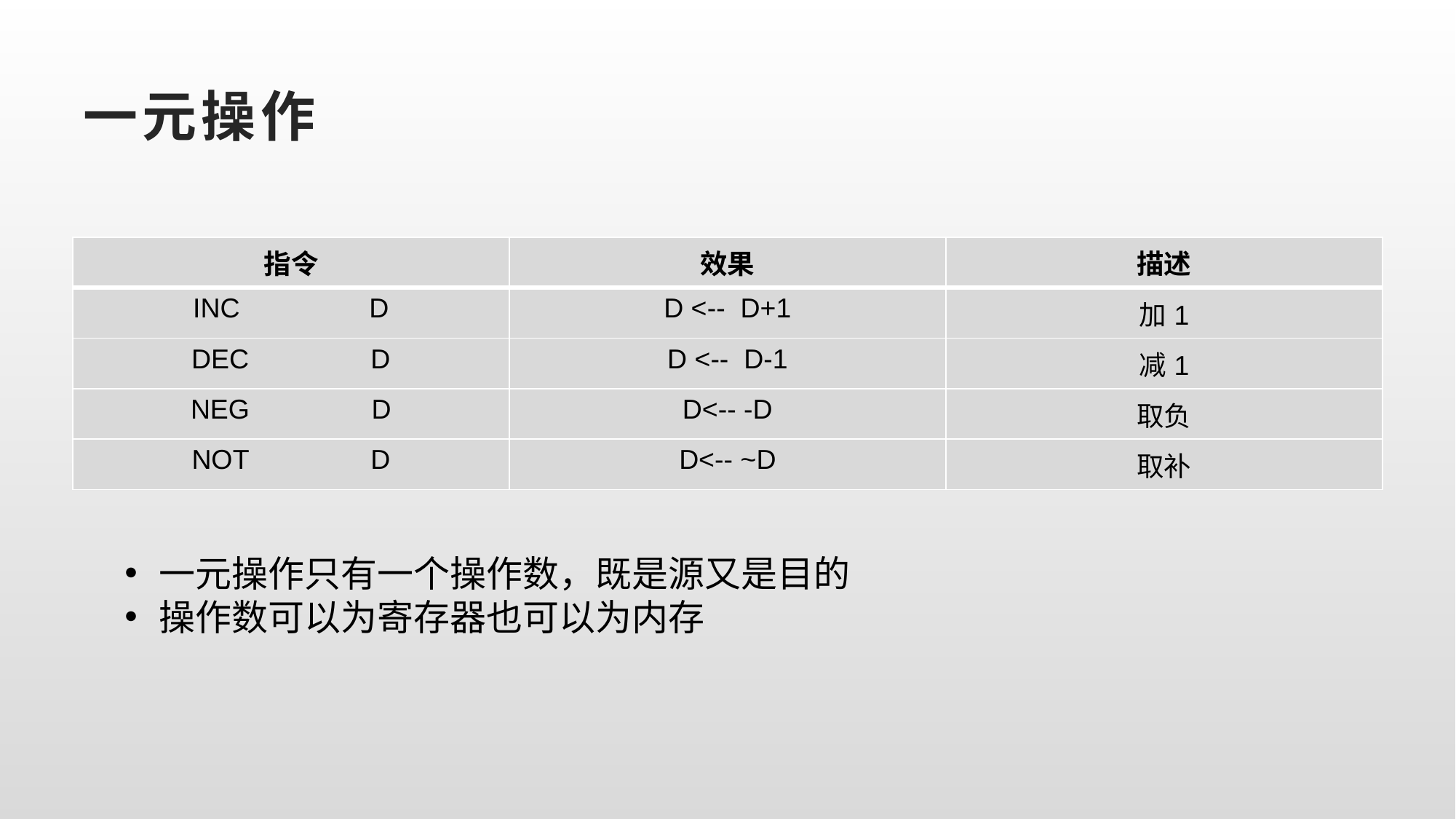

# 一元操作
| 指令 | 效果 | 描述 |
| --- | --- | --- |
| INC D | D <-- D+1 | 加1 |
| DEC D | D <-- D-1 | 减1 |
| NEG D | D<-- -D | 取负 |
| NOT D | D<-- ~D | 取补 |
一元操作只有一个操作数，既是源又是目的
操作数可以为寄存器也可以为内存